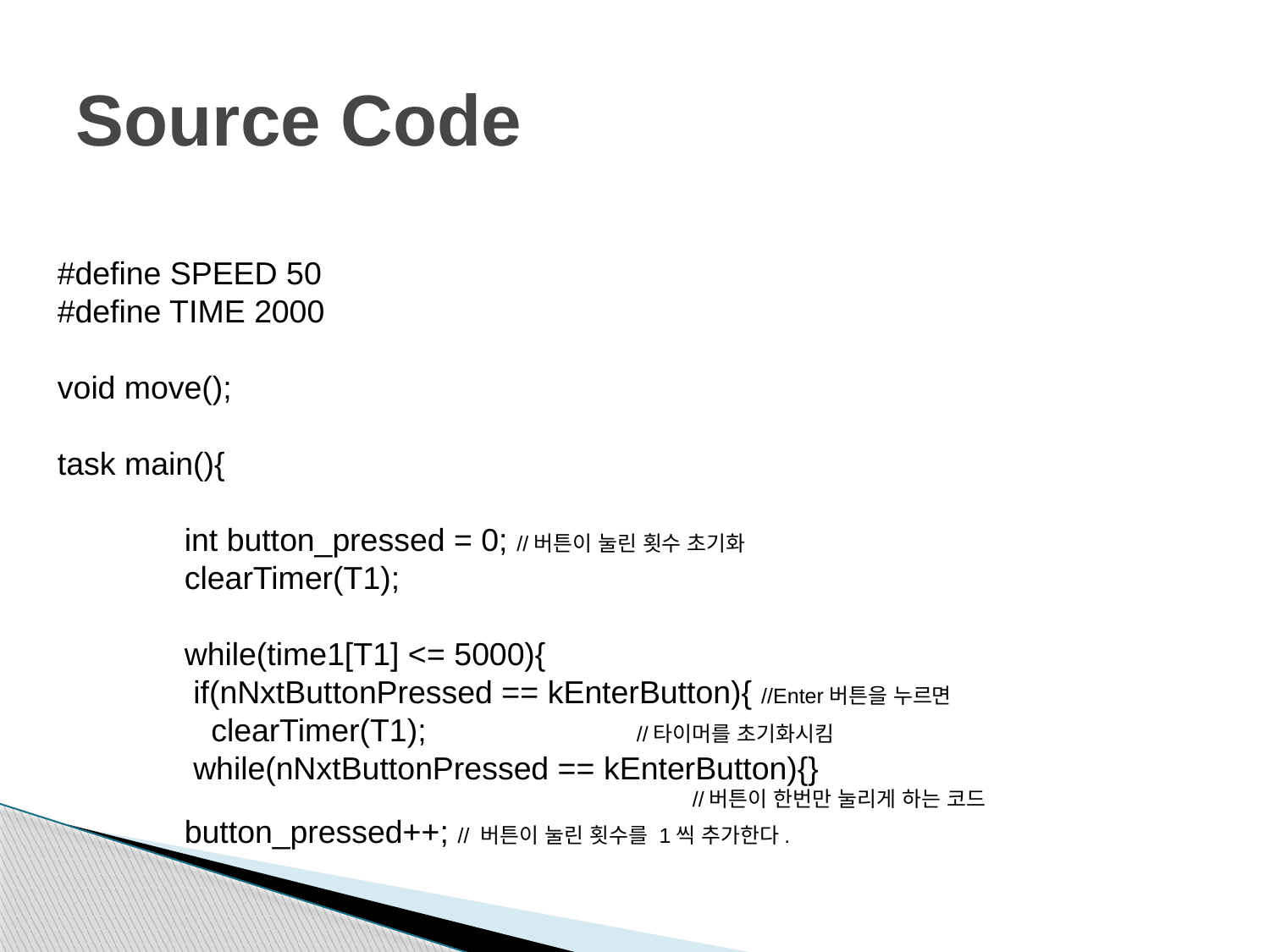

# Source Code
#define SPEED 50
#define TIME 2000

void move();

task main(){

	int button_pressed = 0; //버튼이 눌린 횟수 초기화
	clearTimer(T1);

 	while(time1[T1] <= 5000){
	 if(nNxtButtonPressed == kEnterButton){ //Enter버튼을 누르면
	   clearTimer(T1);		        //타이머를 초기화시킴
  	 while(nNxtButtonPressed == kEnterButton){}
					//버튼이 한번만 눌리게 하는 코드
 	button_pressed++; // 버튼이 눌린 횟수를 1씩 추가한다.